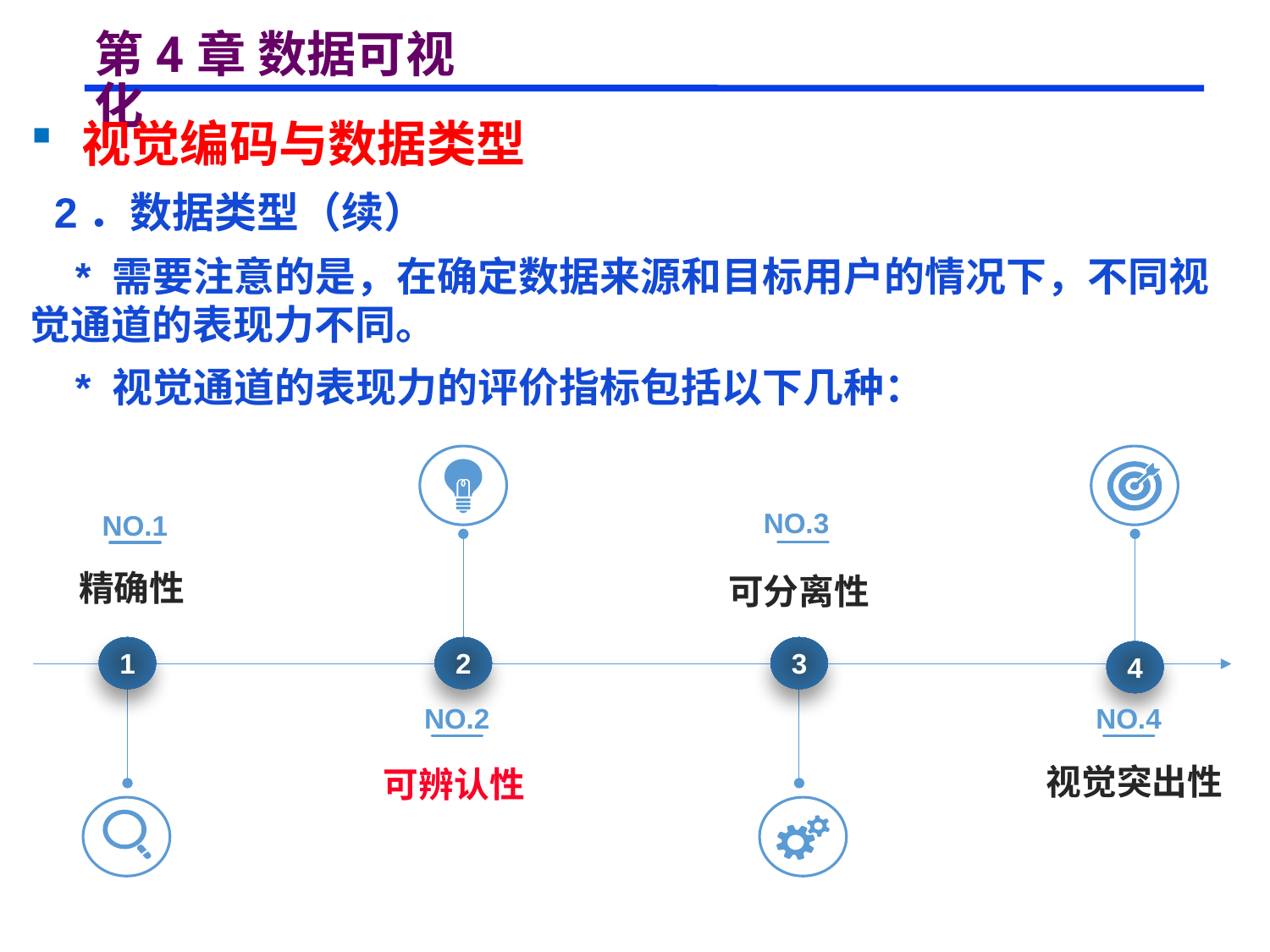

# 第4章 数据可视化
 视觉编码与数据类型
  2．数据类型（续）
    * 需要注意的是，在确定数据来源和目标用户的情况下，不同视觉通道的表现力不同。
    * 视觉通道的表现力的评价指标包括以下几种：

NO.3
NO.1
精确性
可分离性
1
2
3
4
NO.2
NO.4
视觉突出性
可辨认性